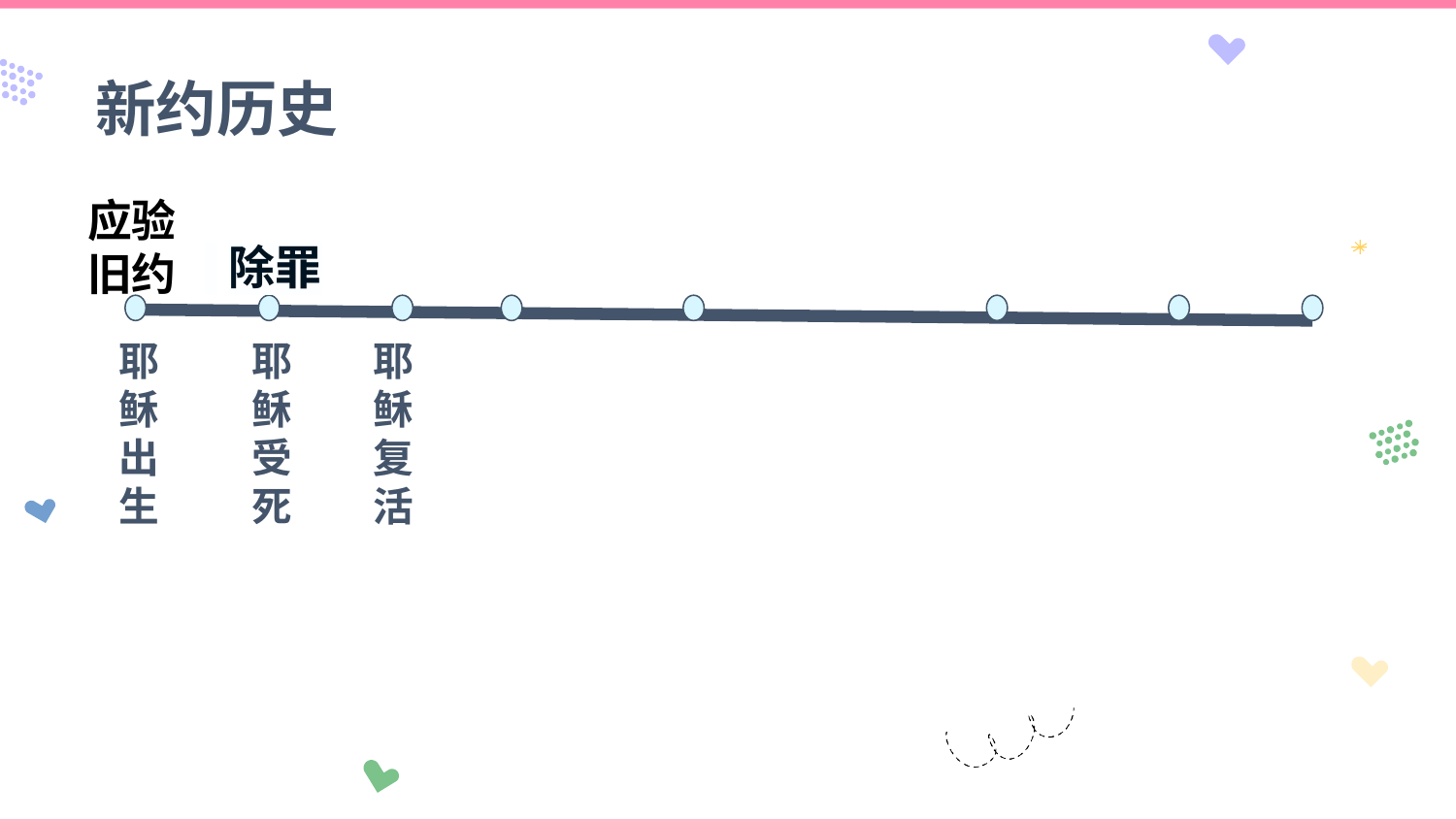

# 新约历史
应验
旧约
 除罪

耶稣出生
耶稣受死
耶稣复活